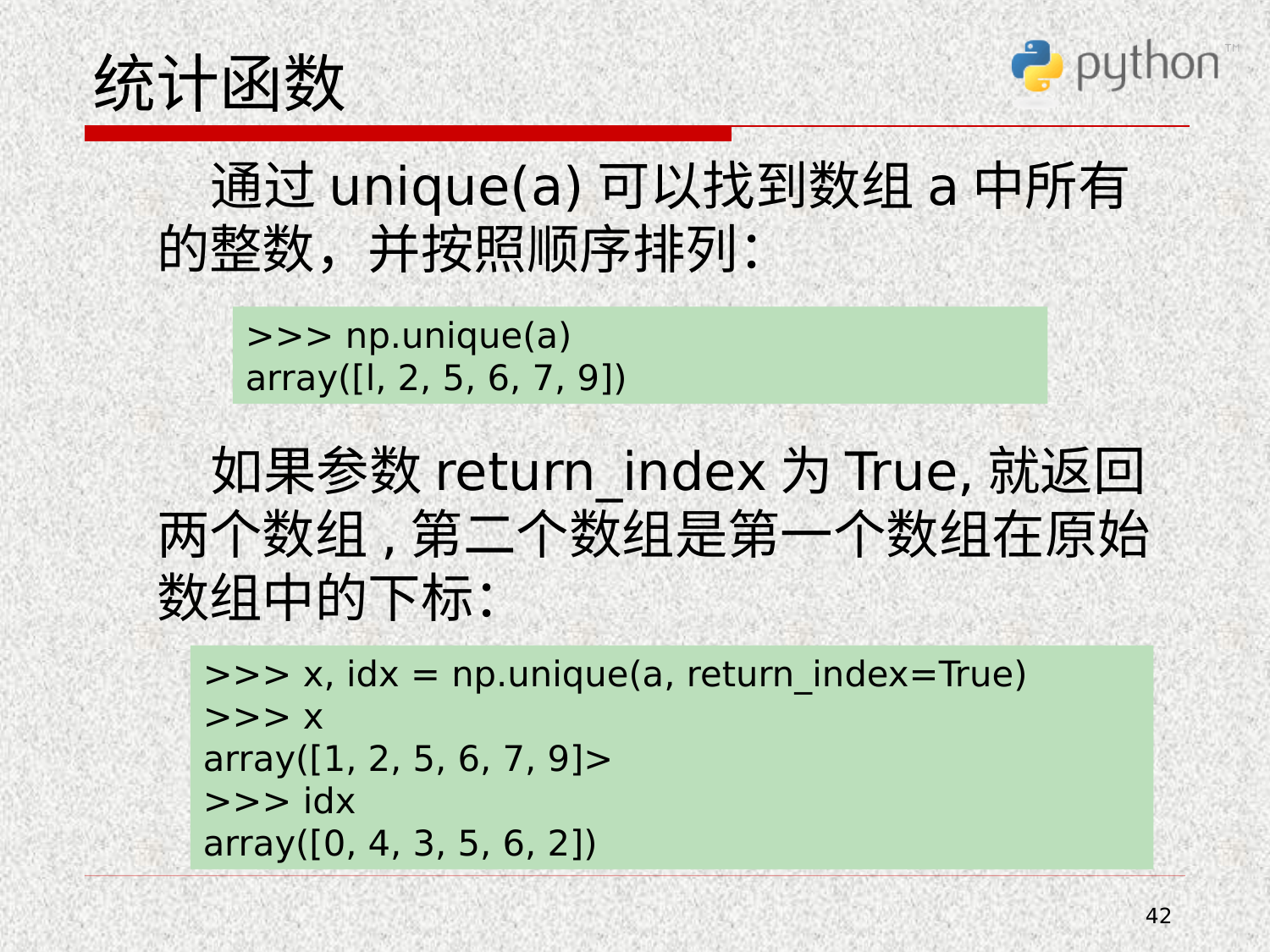

# 统计函数
         通过unique(a)可以找到数组a中所有的整数，并按照顺序排列：

         如果参数return_index为True,就返回两个数组,第二个数组是第一个数组在原始数组中的下标：

>>> np.unique(a)
array([l, 2, 5, 6, 7, 9])
>>> x, idx = np.unique(a, return_index=True)
>>> x
array([1, 2, 5, 6, 7, 9]>
>>> idx
array([0, 4, 3, 5, 6, 2])
42